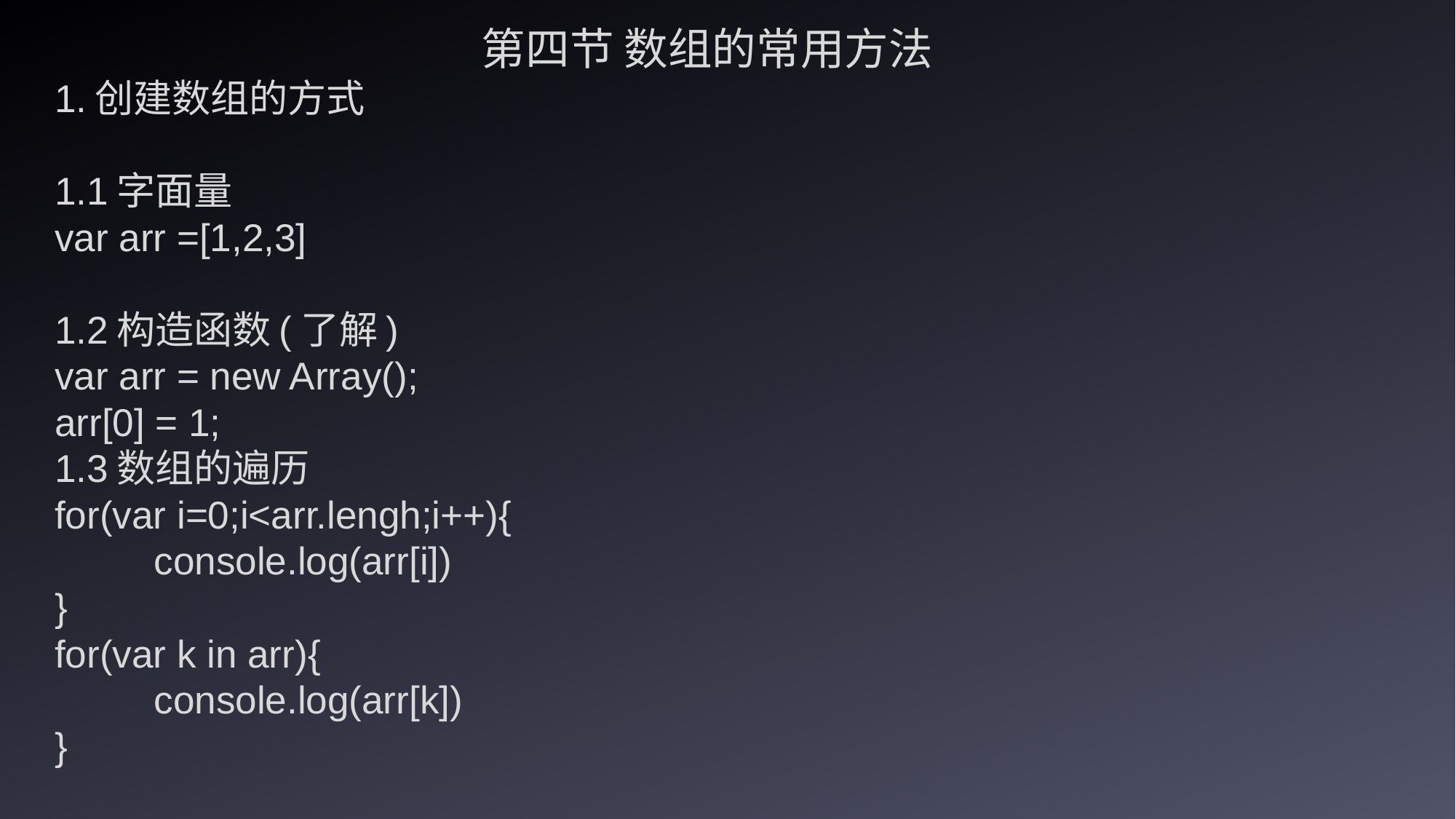

第四节 数组的常用方法
1.创建数组的方式

1.1字面量
var arr =[1,2,3]

1.2构造函数(了解)
var arr = new Array();
arr[0] = 1;
1.3数组的遍历
for(var i=0;i<arr.lengh;i++){
	console.log(arr[i])
}
for(var k in arr){
	console.log(arr[k])
}